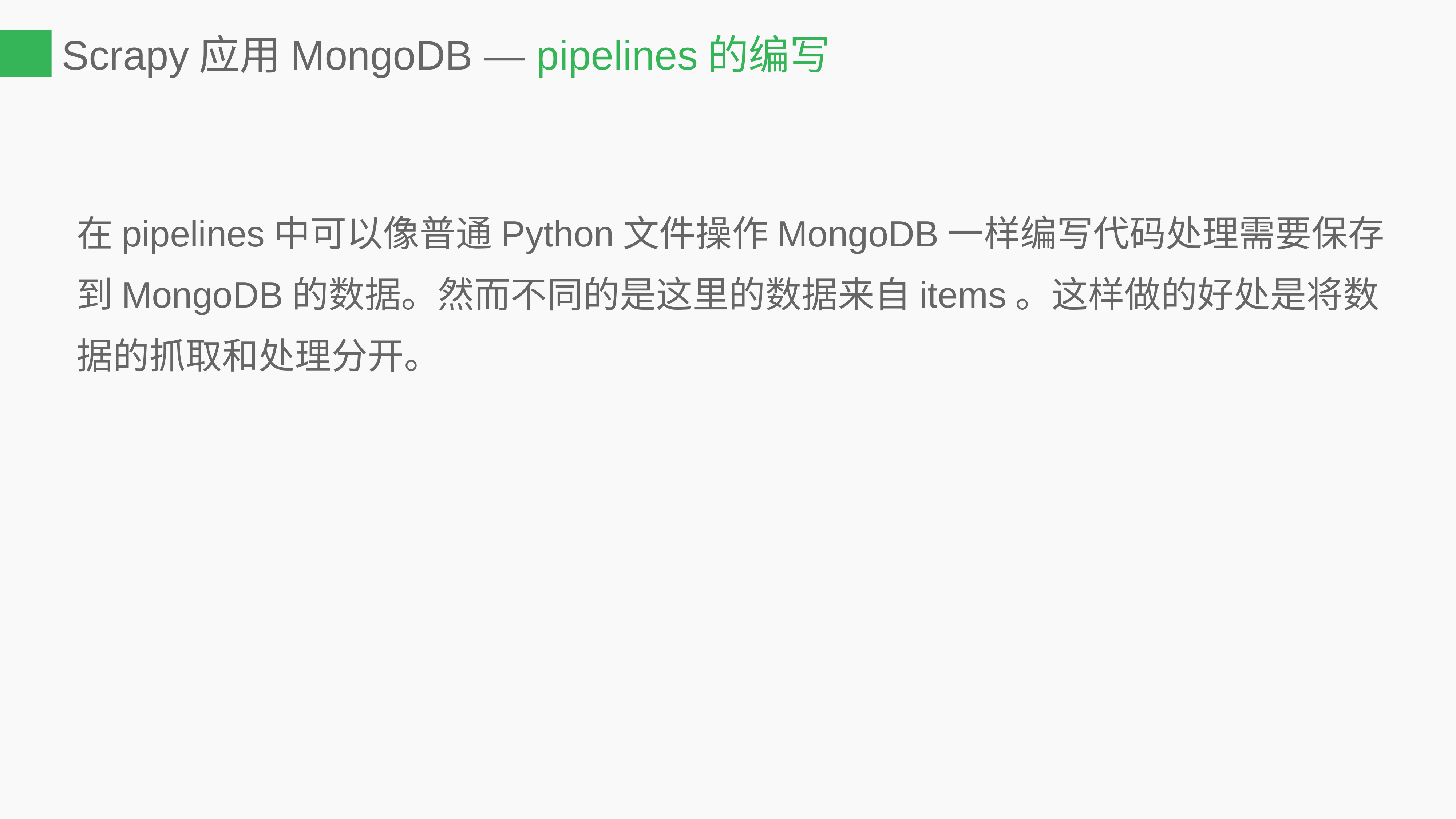

# Scrapy应用MongoDB — pipelines的编写
在pipelines中可以像普通Python文件操作MongoDB一样编写代码处理需要保存到MongoDB的数据。然而不同的是这里的数据来自items。这样做的好处是将数据的抓取和处理分开。